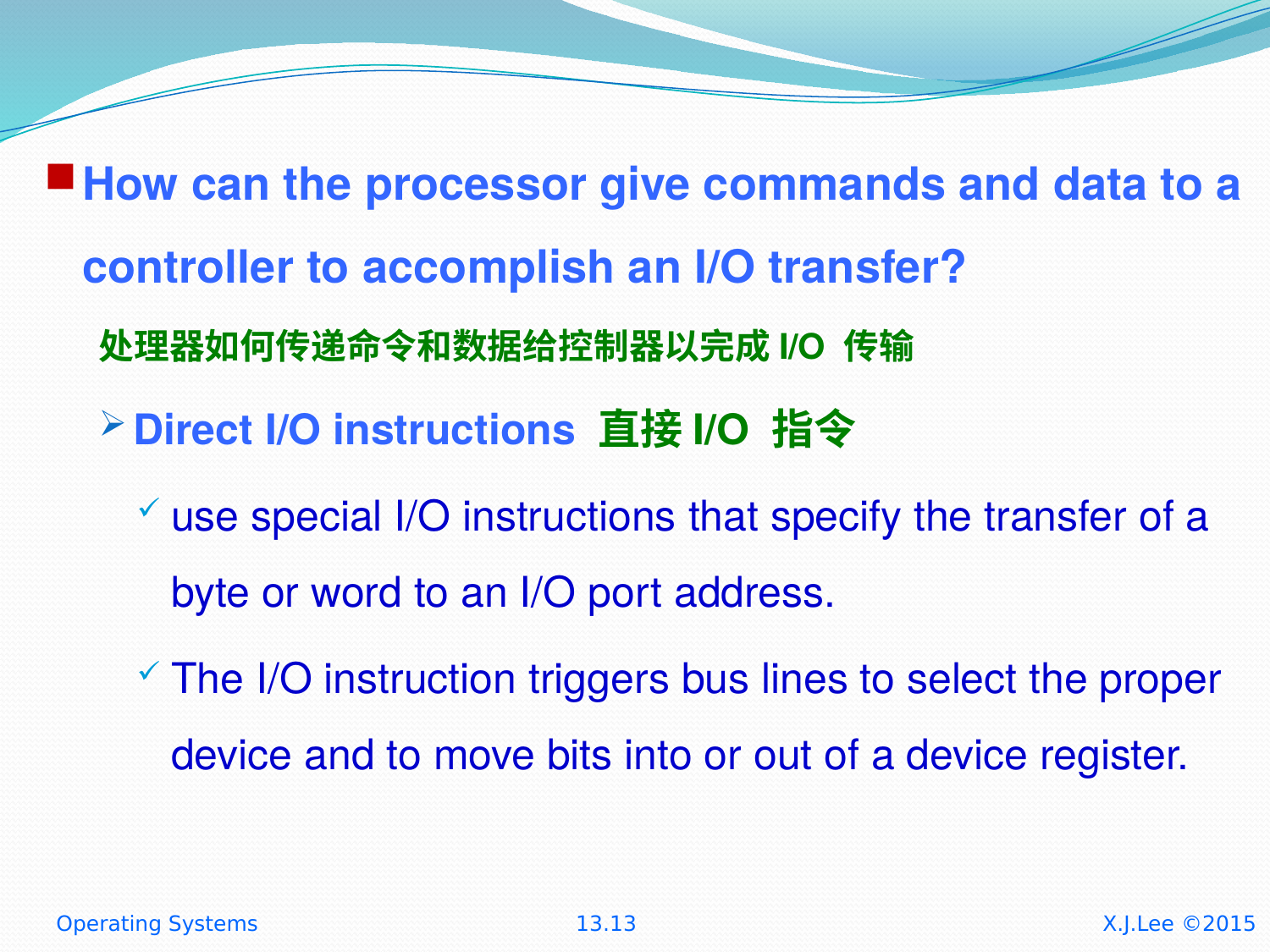

How can the processor give commands and data to a controller to accomplish an I/O transfer?
处理器如何传递命令和数据给控制器以完成I/O 传输
Direct I/O instructions 直接I/O 指令
use special I/O instructions that specify the transfer of a byte or word to an I/O port address.
The I/O instruction triggers bus lines to select the proper device and to move bits into or out of a device register.
Operating Systems
13.13
X.J.Lee ©2015